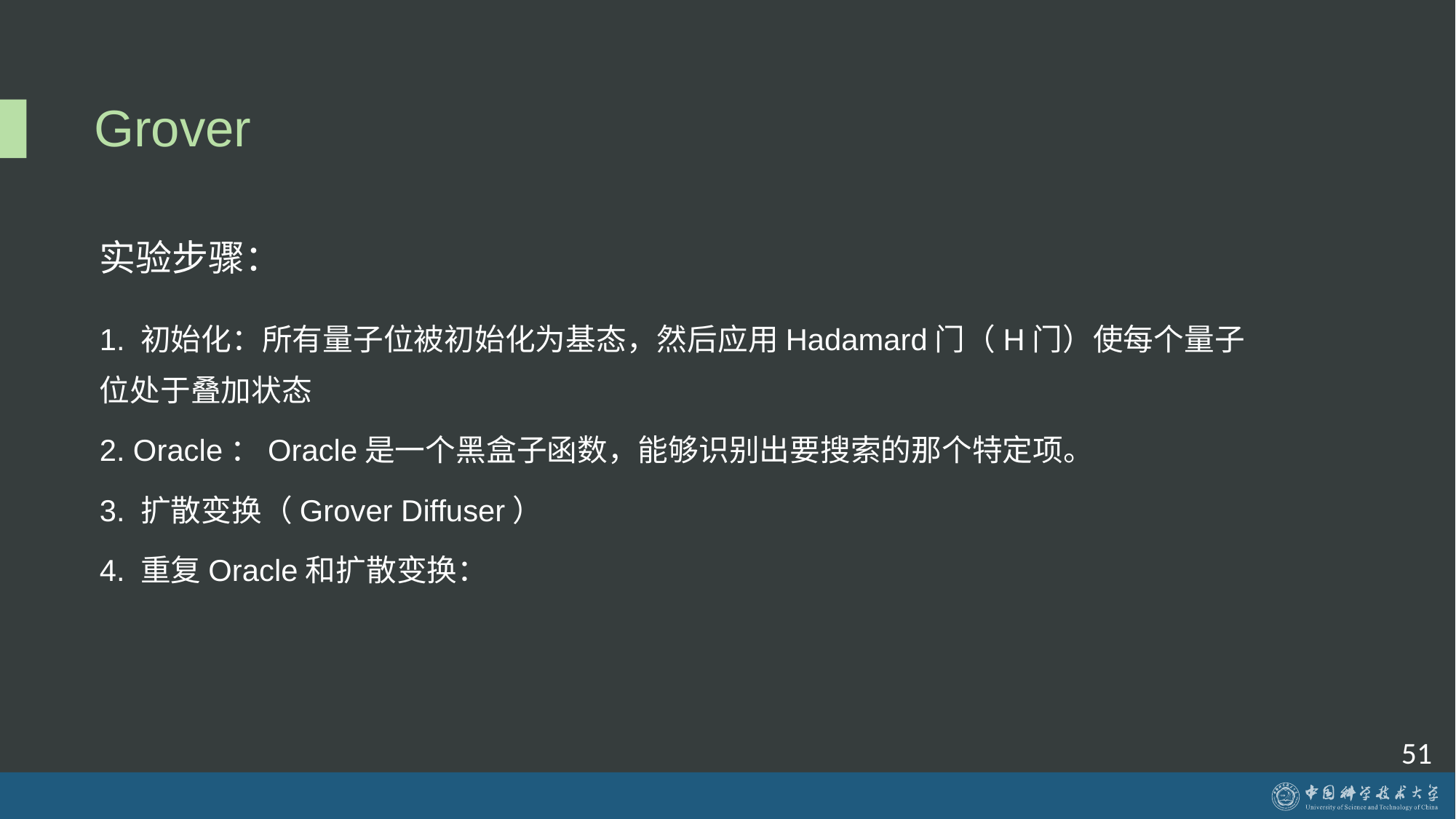

# Grover

实验步骤：
1. 初始化：所有量子位被初始化为基态，然后应用Hadamard门（H门）使每个量子位处于叠加状态
2. Oracle：Oracle是一个黑盒子函数，能够识别出要搜索的那个特定项。
3. 扩散变换（Grover Diffuser）
4. 重复Oracle和扩散变换：

51